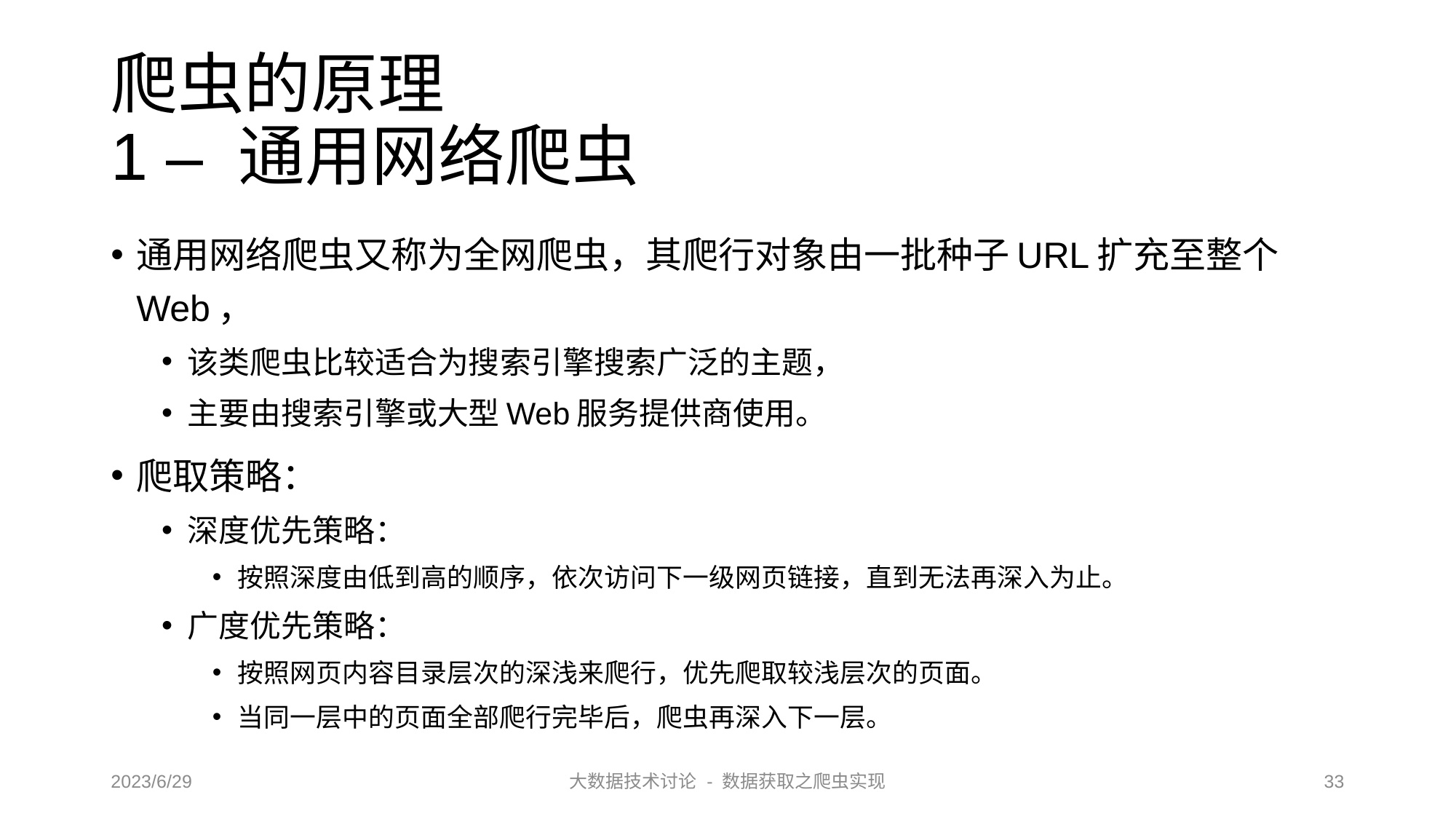

# 爬虫的原理 1 – 通用网络爬虫
通用网络爬虫又称为全网爬虫，其爬行对象由一批种子URL扩充至整个Web，
该类爬虫比较适合为搜索引擎搜索广泛的主题，
主要由搜索引擎或大型Web服务提供商使用。
爬取策略：
深度优先策略：
按照深度由低到高的顺序，依次访问下一级网页链接，直到无法再深入为止。
广度优先策略：
按照网页内容目录层次的深浅来爬行，优先爬取较浅层次的页面。
当同一层中的页面全部爬行完毕后，爬虫再深入下一层。

2023/6/29
大数据技术讨论 - 数据获取之爬虫实现
33